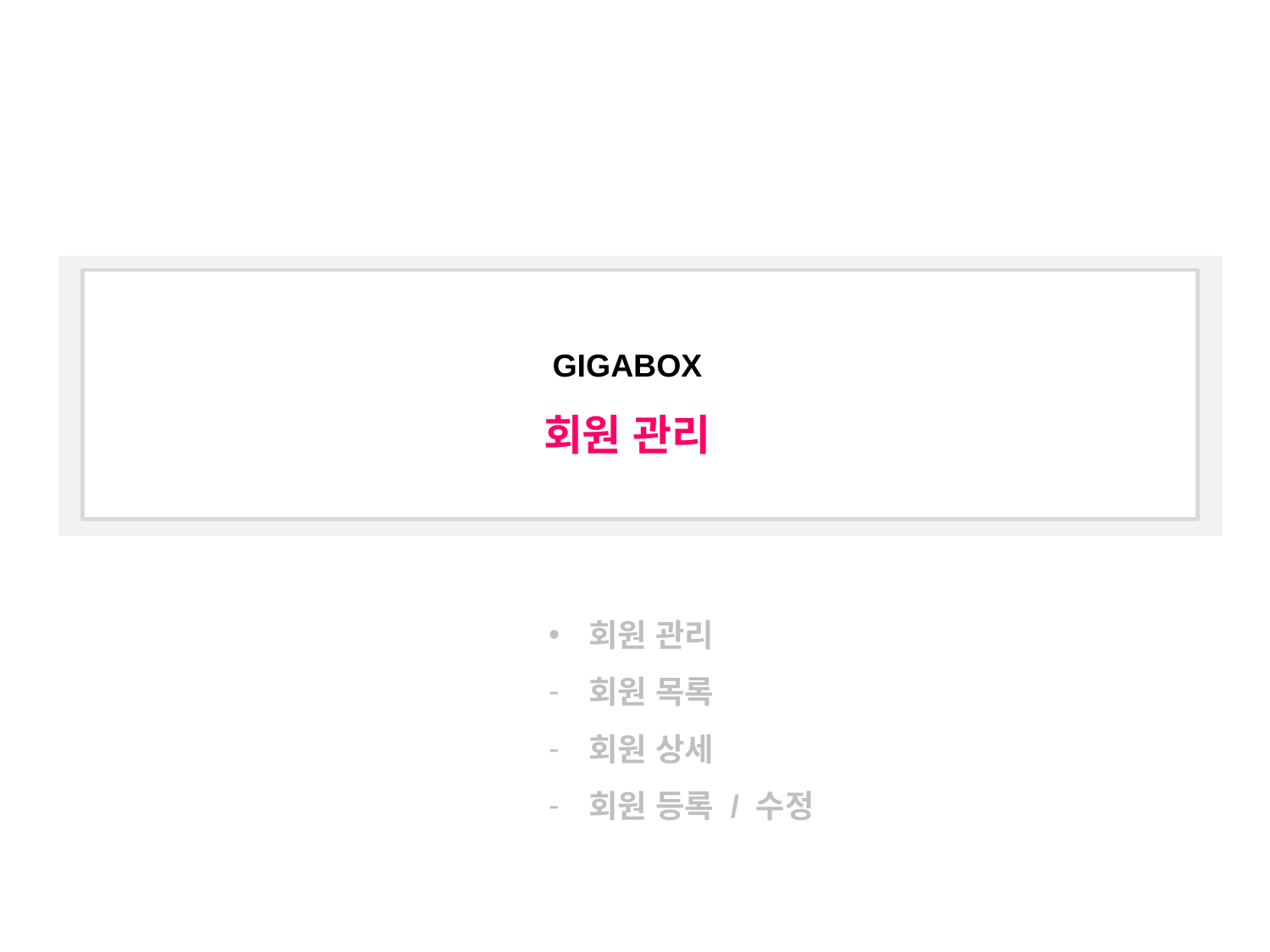

GIGABOX
회원 관리
회원 관리
회원 목록
회원 상세
회원 등록 / 수정